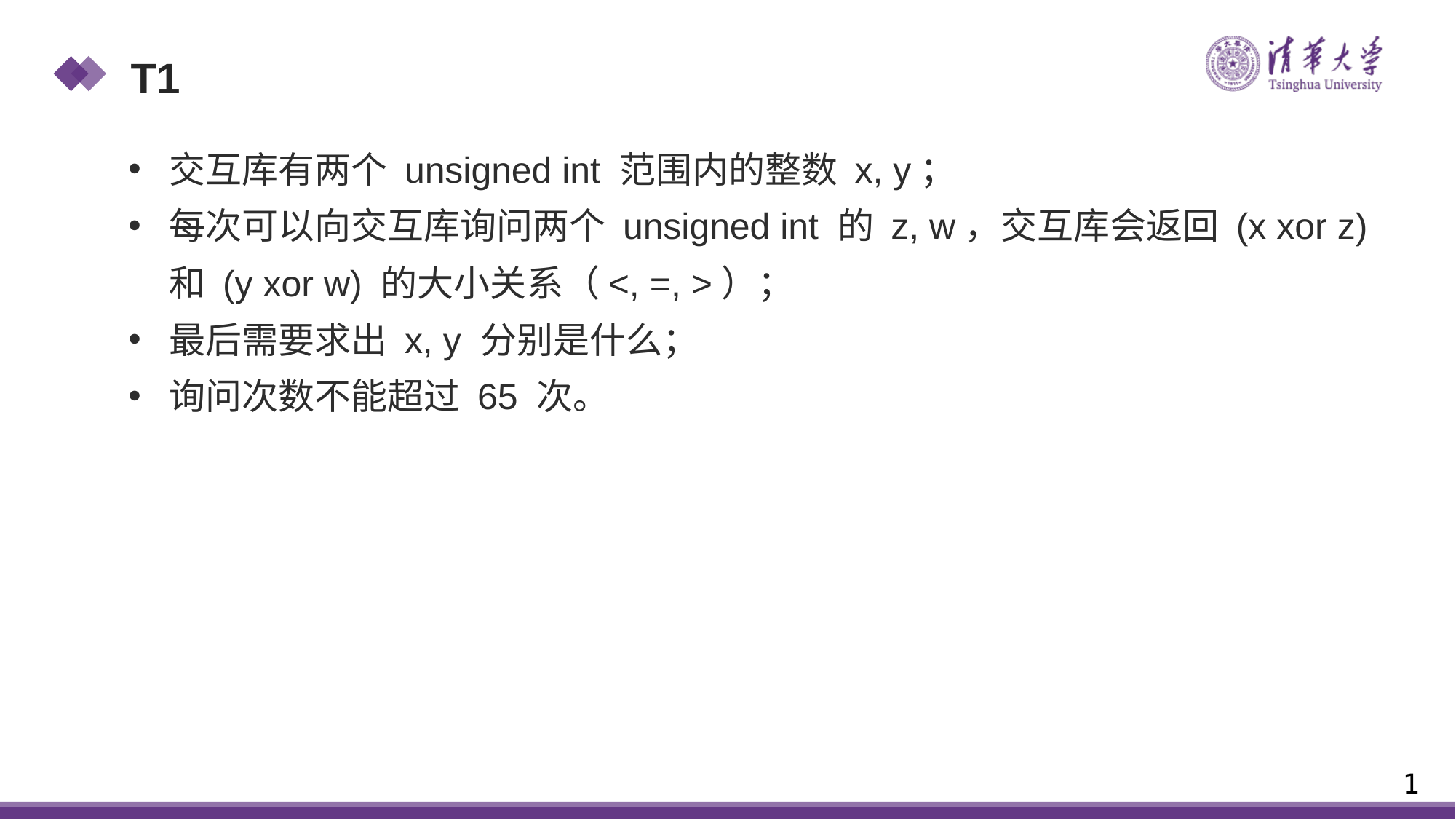

T1
交互库有两个 unsigned int 范围内的整数 x, y；
每次可以向交互库询问两个 unsigned int 的 z, w，交互库会返回 (x xor z) 和 (y xor w) 的大小关系（<, =, >）；
最后需要求出 x, y 分别是什么；
询问次数不能超过 65 次。
1